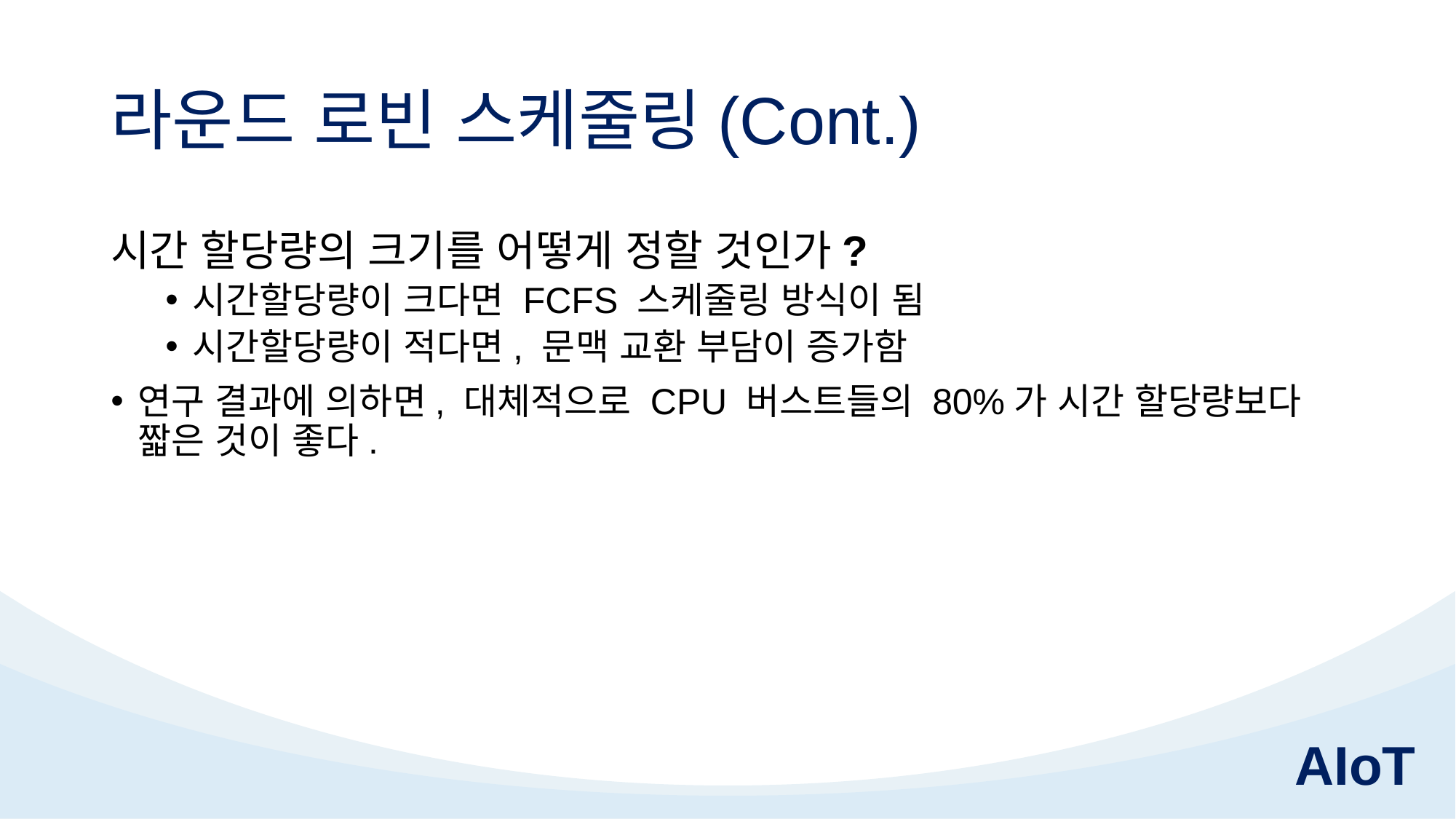

# 라운드 로빈 스케줄링(Cont.)
시간 할당량의 크기를 어떻게 정할 것인가?
시간할당량이 크다면 FCFS 스케줄링 방식이 됨
시간할당량이 적다면, 문맥 교환 부담이 증가함
연구 결과에 의하면, 대체적으로 CPU 버스트들의 80%가 시간 할당량보다 짧은 것이 좋다.